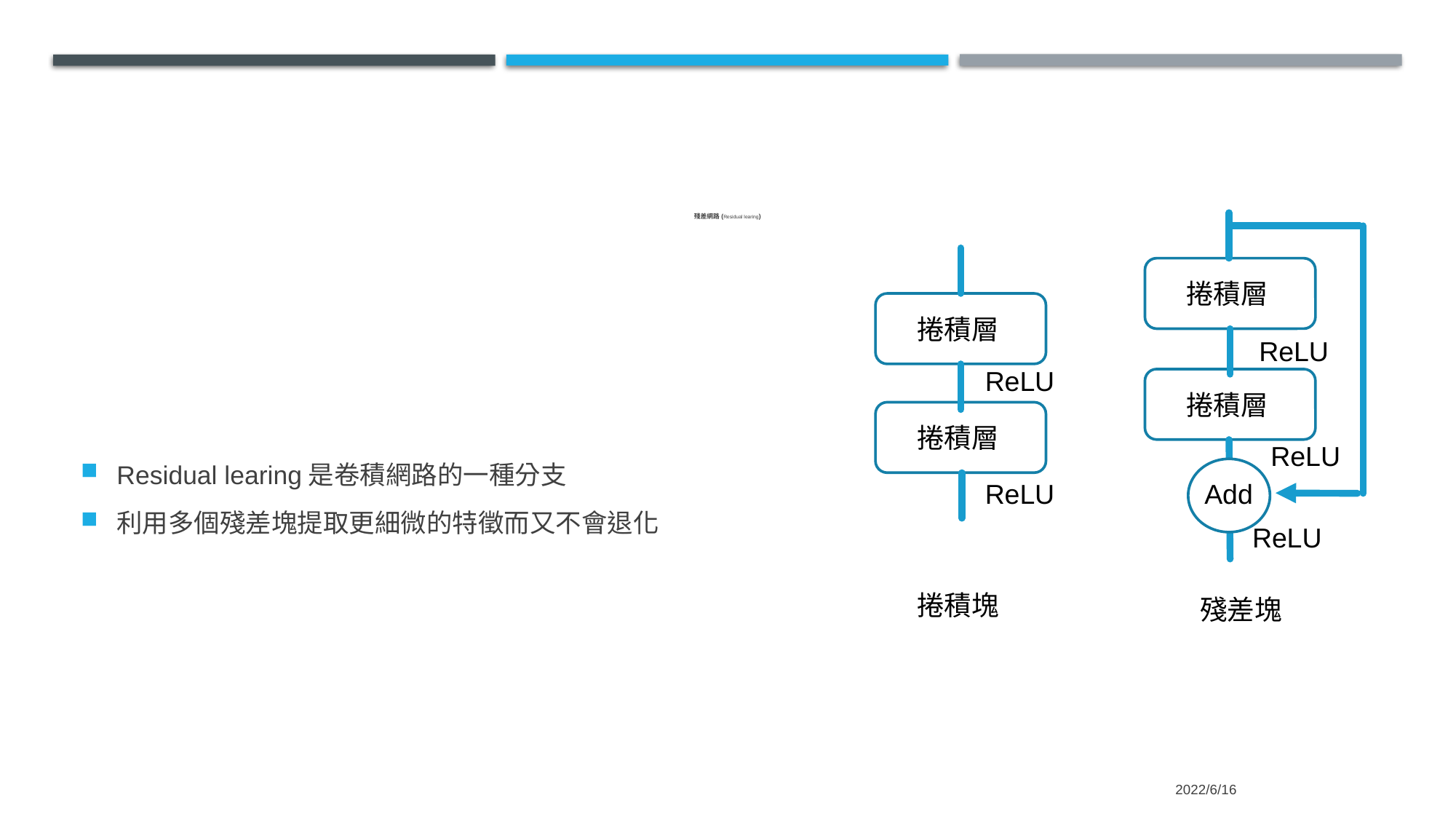

# 殘差網路 (Residual learing)

捲積層
Residual learing是卷積網路的一種分支
利用多個殘差塊提取更細微的特徵而又不會退化

捲積層
ReLU
ReLU

捲積層

捲積層
ReLU

Add
ReLU
ReLU
捲積塊
殘差塊
2022/6/16